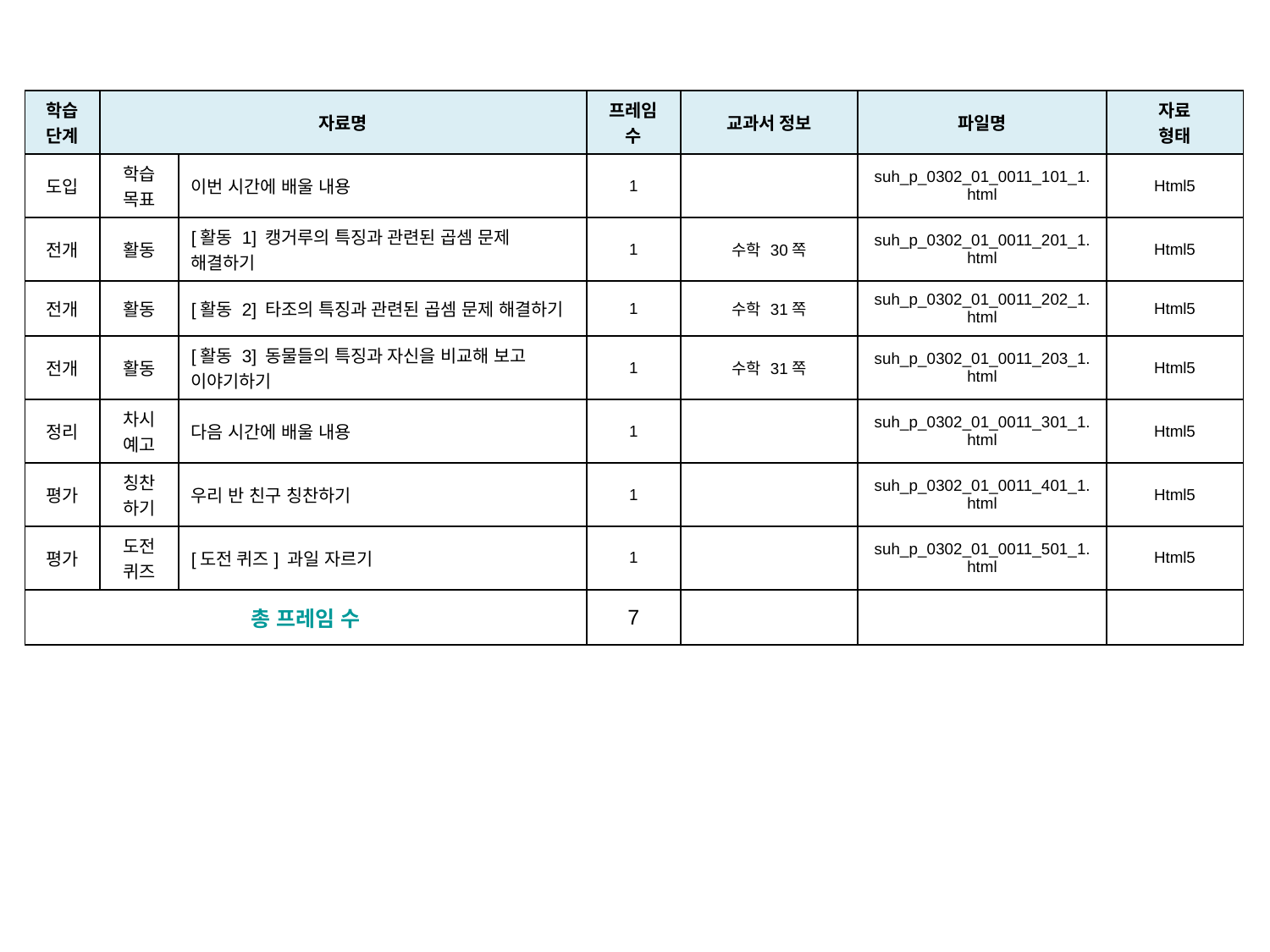

| 학습 단계 | 자료명 |  | 프레임 수 | 교과서 정보 | 파일명 | 자료 형태 |
| --- | --- | --- | --- | --- | --- | --- |
| 도입 | 학습 목표 | 이번 시간에 배울 내용 | 1 |  | suh\_p\_0302\_01\_0011\_101\_1.html | Html5 |
| 전개 | 활동 | [활동 1] 캥거루의 특징과 관련된 곱셈 문제 해결하기 | 1 | 수학 30쪽 | suh\_p\_0302\_01\_0011\_201\_1.html | Html5 |
| 전개 | 활동 | [활동 2] 타조의 특징과 관련된 곱셈 문제 해결하기 | 1 | 수학 31쪽 | suh\_p\_0302\_01\_0011\_202\_1.html | Html5 |
| 전개 | 활동 | [활동 3] 동물들의 특징과 자신을 비교해 보고 이야기하기 | 1 | 수학 31쪽 | suh\_p\_0302\_01\_0011\_203\_1.html | Html5 |
| 정리 | 차시 예고 | 다음 시간에 배울 내용 | 1 |  | suh\_p\_0302\_01\_0011\_301\_1.html | Html5 |
| 평가 | 칭찬 하기 | 우리 반 친구 칭찬하기 | 1 |  | suh\_p\_0302\_01\_0011\_401\_1.html | Html5 |
| 평가 | 도전 퀴즈 | [도전 퀴즈] 과일 자르기 | 1 |  | suh\_p\_0302\_01\_0011\_501\_1.html | Html5 |
| 총 프레임 수 |  |  | 7 |  |  |  |